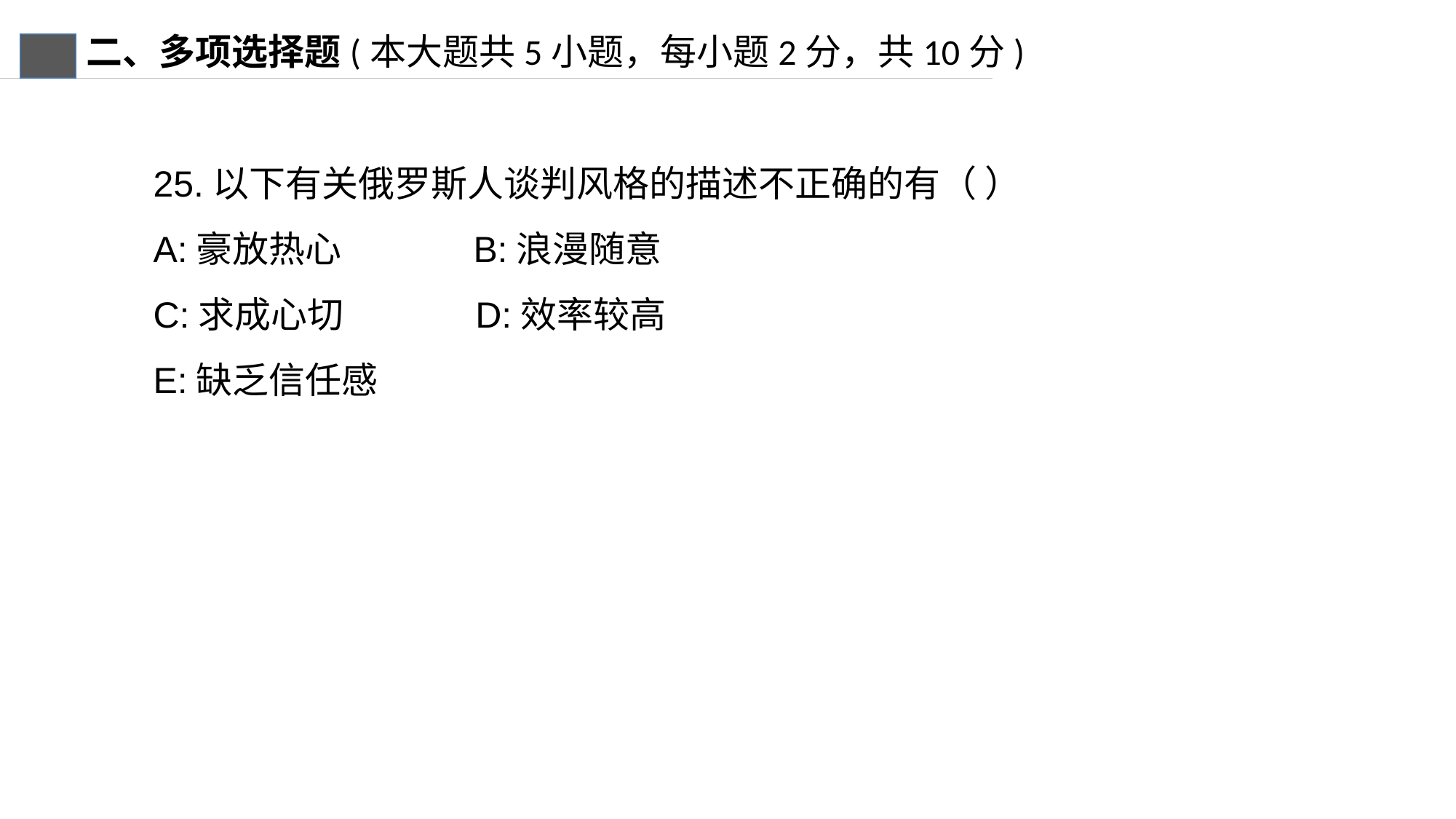

二、多项选择题(本大题共5小题，每小题2分，共10分)

25.以下有关俄罗斯人谈判风格的描述不正确的有（ ）
A:豪放热心               B:浪漫随意
C:求成心切               D:效率较高
E:缺乏信任感